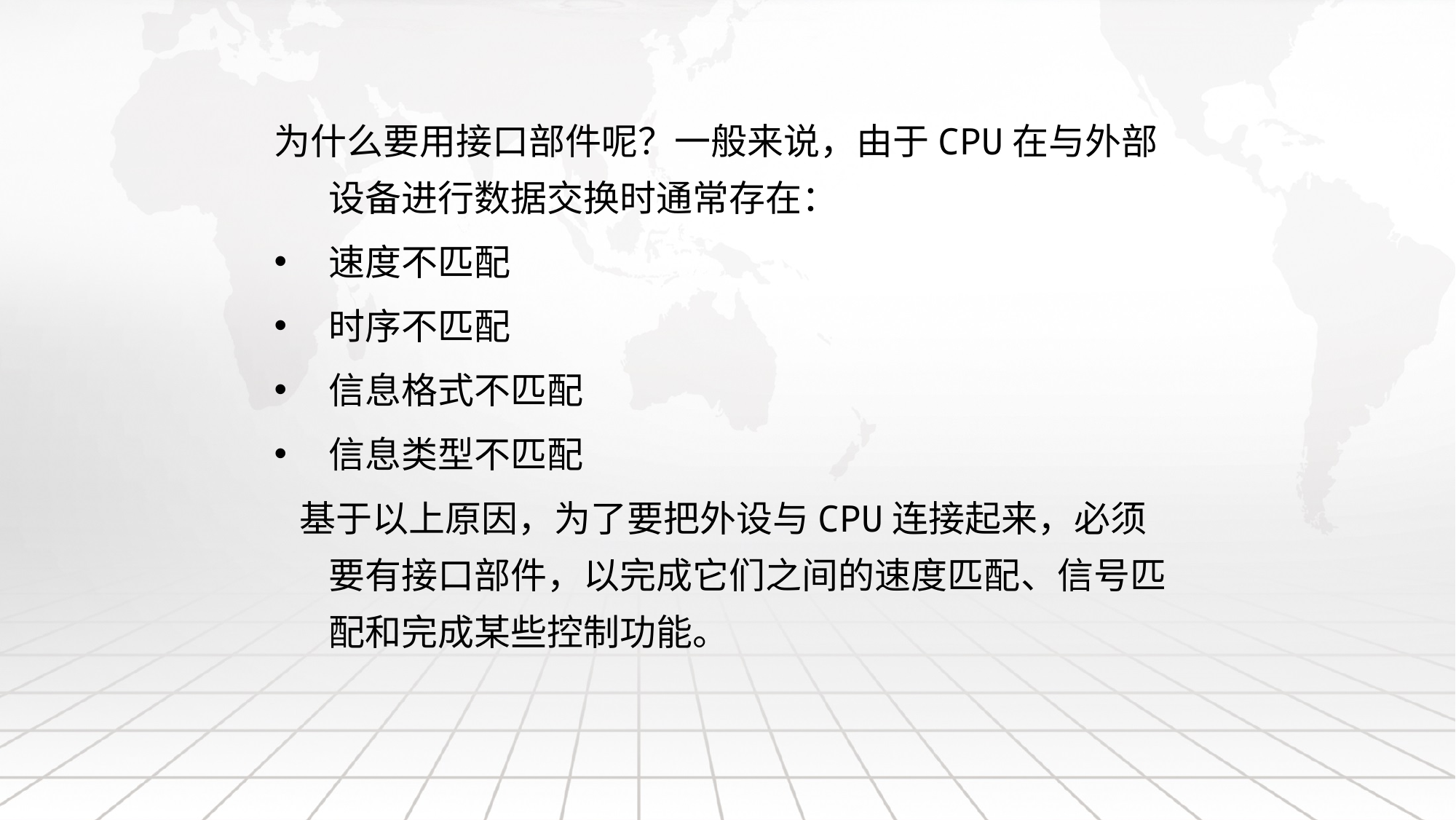

为什么要用接口部件呢？一般来说，由于CPU在与外部设备进行数据交换时通常存在：
速度不匹配
时序不匹配
信息格式不匹配
信息类型不匹配
  基于以上原因，为了要把外设与CPU连接起来，必须要有接口部件，以完成它们之间的速度匹配、信号匹配和完成某些控制功能。